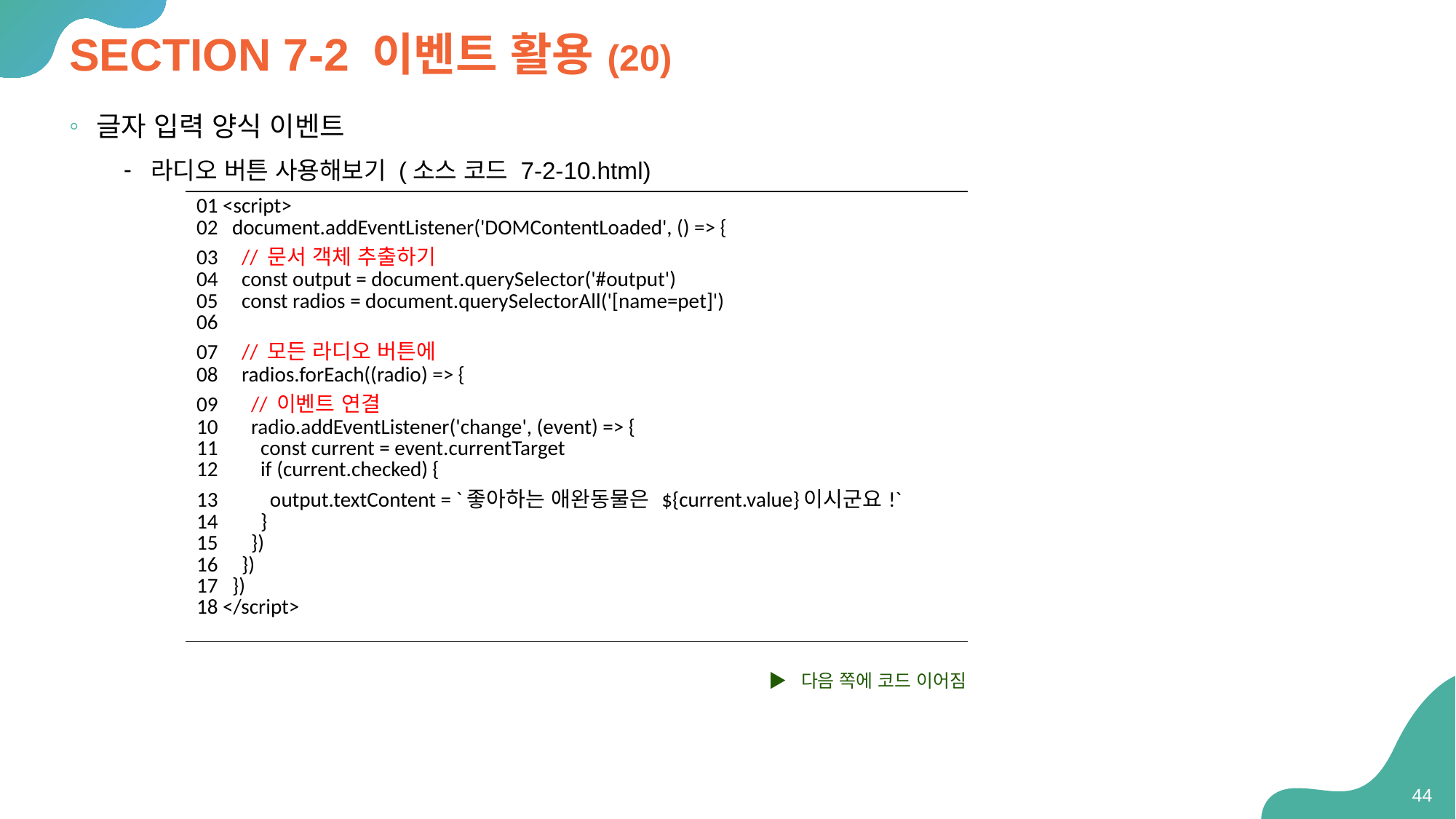

# SECTION 7-2 이벤트 활용(20)
글자 입력 양식 이벤트
라디오 버튼 사용해보기 (소스 코드 7-2-10.html)
| 01 <script> 02 document.addEventListener('DOMContentLoaded', () => { 03 // 문서 객체 추출하기 04 const output = document.querySelector('#output') 05 const radios = document.querySelectorAll('[name=pet]') 06 07 // 모든 라디오 버튼에 08 radios.forEach((radio) => { 09 // 이벤트 연결 10 radio.addEventListener('change', (event) => { 11 const current = event.currentTarget 12 if (current.checked) { 13 output.textContent = `좋아하는 애완동물은 ${current.value}이시군요!` 14 } 15 }) 16 }) 17 }) 18 </script> |
| --- |
▶  다음 쪽에 코드 이어짐
44